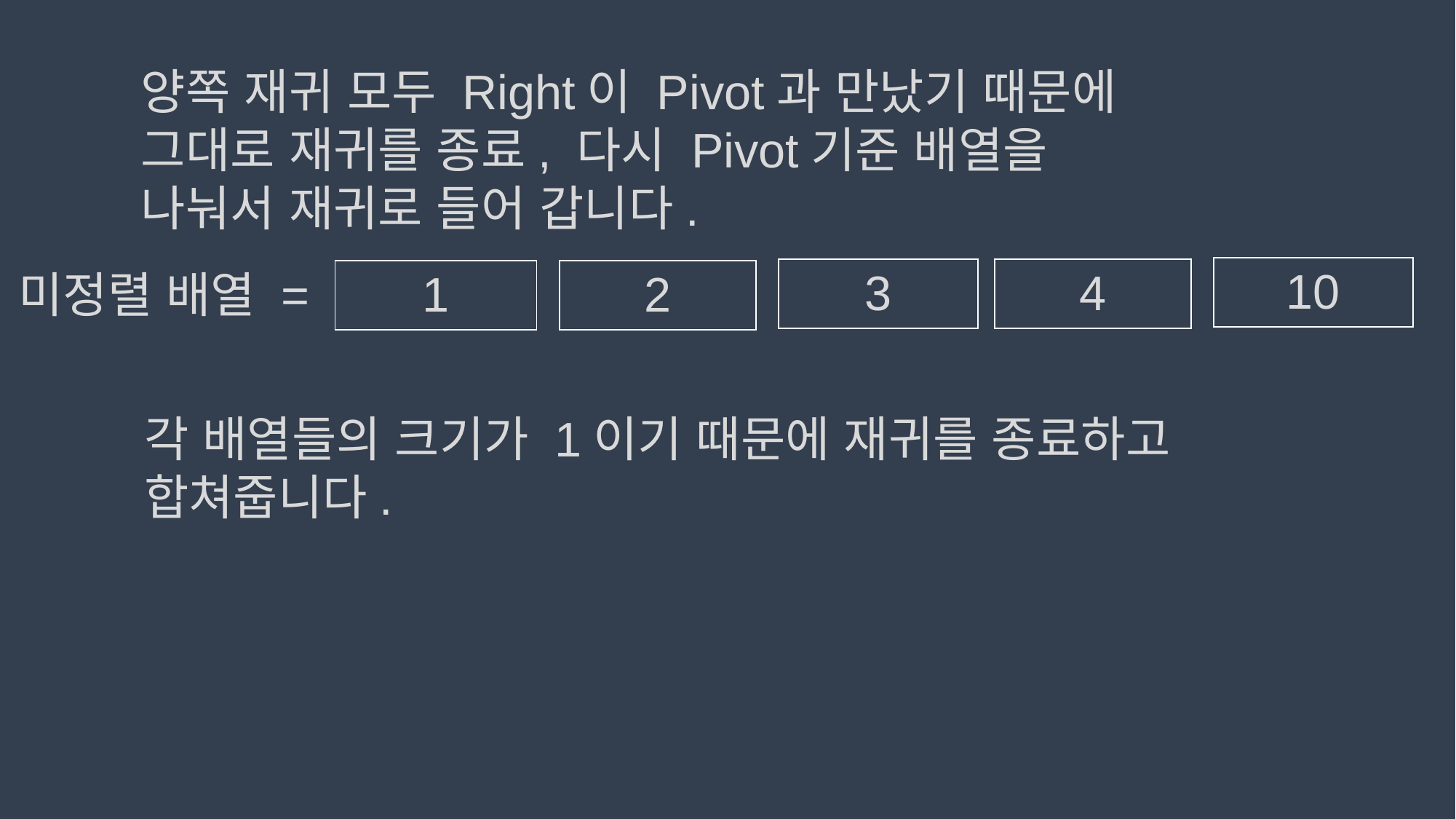

양쪽 재귀 모두 Right이 Pivot과 만났기 때문에 그대로 재귀를 종료, 다시 Pivot기준 배열을 나눠서 재귀로 들어 갑니다.
| 10 |
| --- |
| 4 |
| --- |
미정렬 배열 =
| 3 |
| --- |
| 1 |
| --- |
| 2 |
| --- |
각 배열들의 크기가 1이기 때문에 재귀를 종료하고 합쳐줍니다.